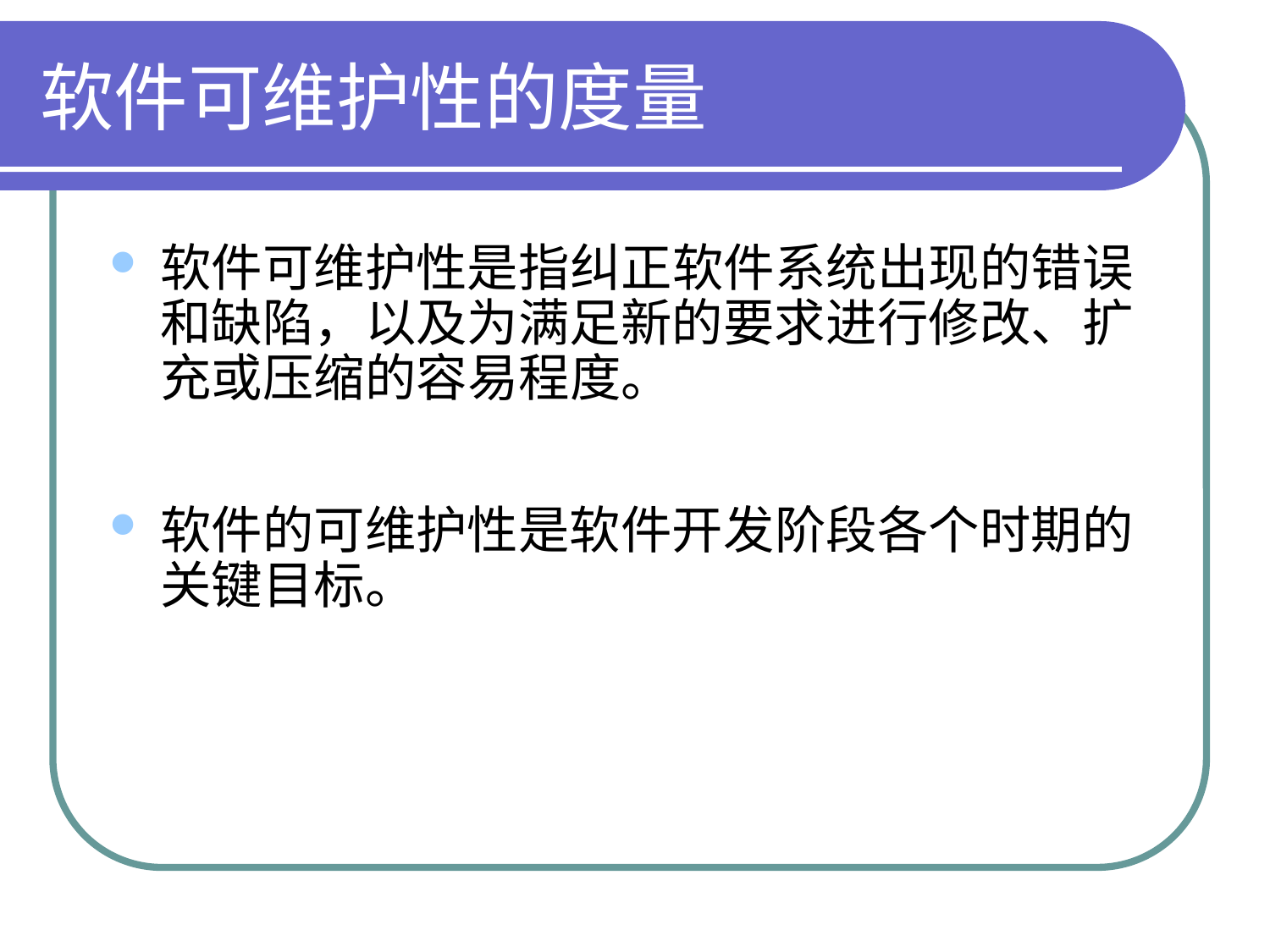

# 软件可维护性的度量
软件可维护性是指纠正软件系统出现的错误和缺陷，以及为满足新的要求进行修改、扩充或压缩的容易程度。

软件的可维护性是软件开发阶段各个时期的关键目标。

44